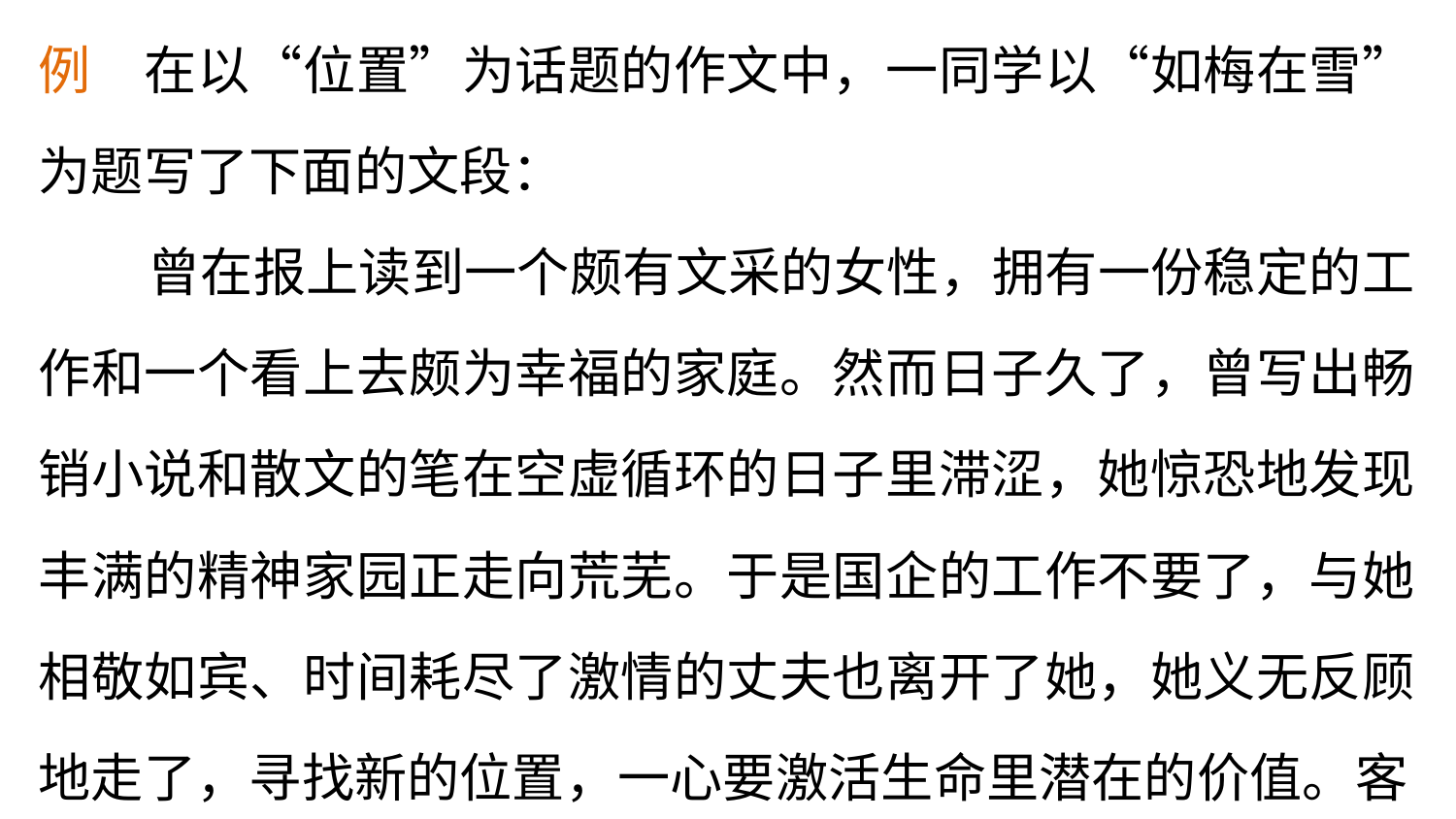

例　在以“位置”为话题的作文中，一同学以“如梅在雪”为题写了下面的文段：
        曾在报上读到一个颇有文采的女性，拥有一份稳定的工作和一个看上去颇为幸福的家庭。然而日子久了，曾写出畅销小说和散文的笔在空虚循环的日子里滞涩，她惊恐地发现丰满的精神家园正走向荒芜。于是国企的工作不要了，与她相敬如宾、时间耗尽了激情的丈夫也离开了她，她义无反顾地走了，寻找新的位置，一心要激活生命里潜在的价值。客